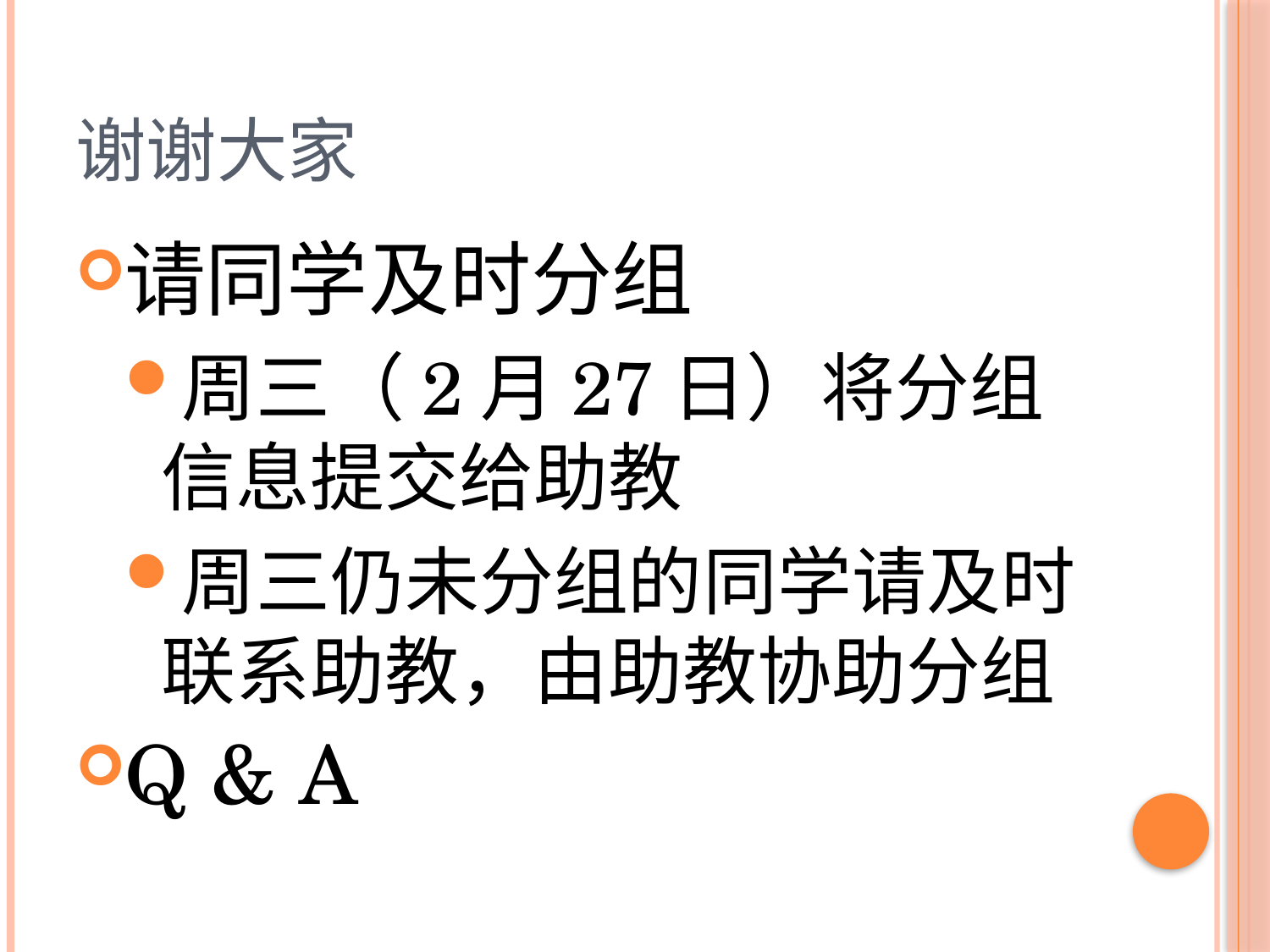

# 谢谢大家
请同学及时分组
周三（2月27日）将分组信息提交给助教
周三仍未分组的同学请及时联系助教，由助教协助分组
Q & A